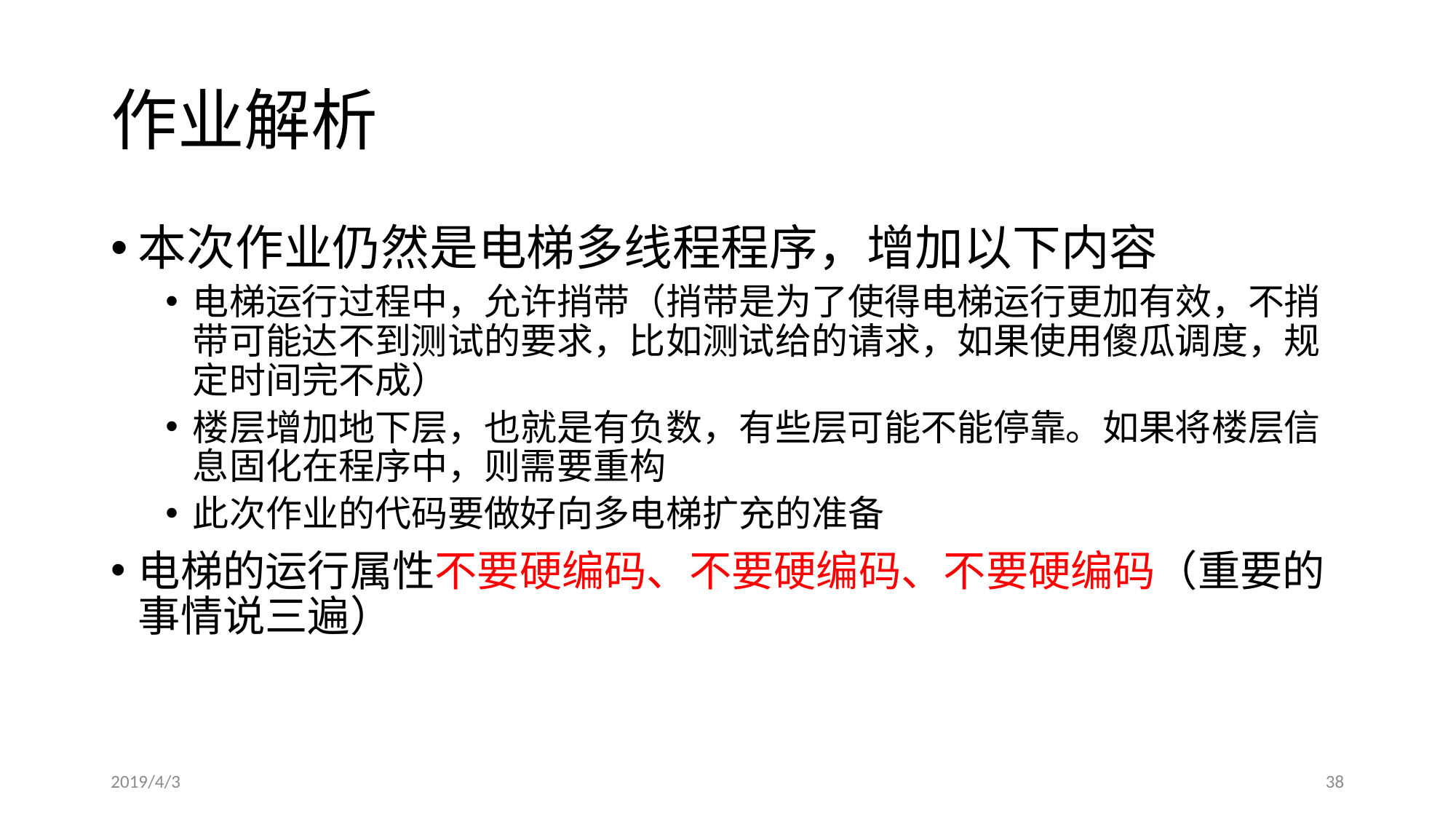

# 作业解析
本次作业仍然是电梯多线程程序，增加以下内容
电梯运行过程中，允许捎带（捎带是为了使得电梯运行更加有效，不捎带可能达不到测试的要求，比如测试给的请求，如果使用傻瓜调度，规定时间完不成）
楼层增加地下层，也就是有负数，有些层可能不能停靠。如果将楼层信息固化在程序中，则需要重构
此次作业的代码要做好向多电梯扩充的准备
电梯的运行属性不要硬编码、不要硬编码、不要硬编码（重要的事情说三遍）
2019/4/3
38